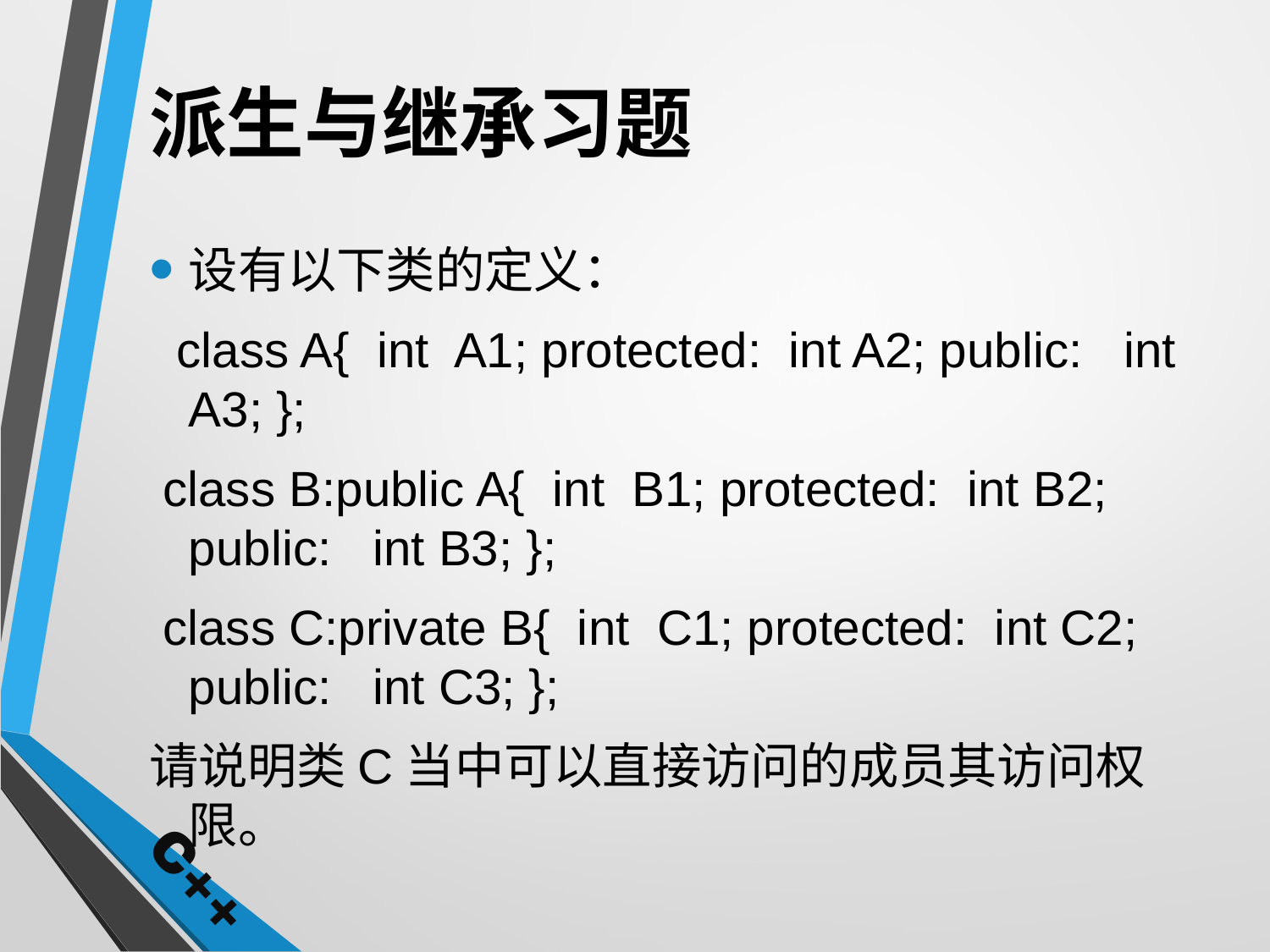

# 派生与继承习题
设有以下类的定义：
  class A{  int  A1; protected:  int A2; public:   int A3; };
 class B:public A{  int  B1; protected:  int B2; public:   int B3; };
 class C:private B{  int  C1; protected:  int C2; public:   int C3; };
请说明类C当中可以直接访问的成员其访问权限。